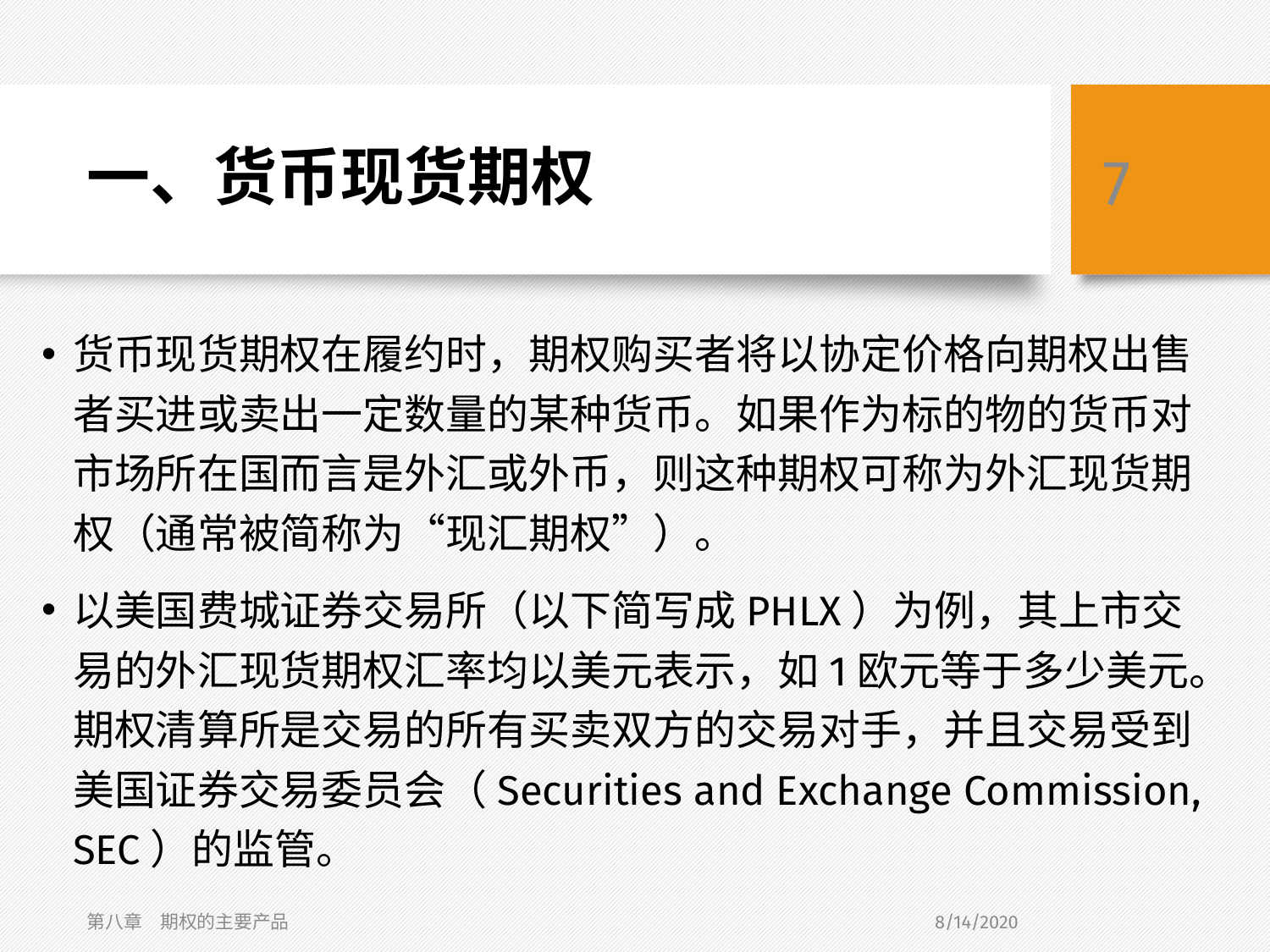

# 一、货币现货期权
7
货币现货期权在履约时，期权购买者将以协定价格向期权出售者买进或卖出一定数量的某种货币。如果作为标的物的货币对市场所在国而言是外汇或外币，则这种期权可称为外汇现货期权（通常被简称为“现汇期权”）。
以美国费城证券交易所（以下简写成PHLX）为例，其上市交易的外汇现货期权汇率均以美元表示，如1欧元等于多少美元。期权清算所是交易的所有买卖双方的交易对手，并且交易受到美国证券交易委员会（Securities and Exchange Commission, SEC）的监管。
8/14/2020
第八章　期权的主要产品